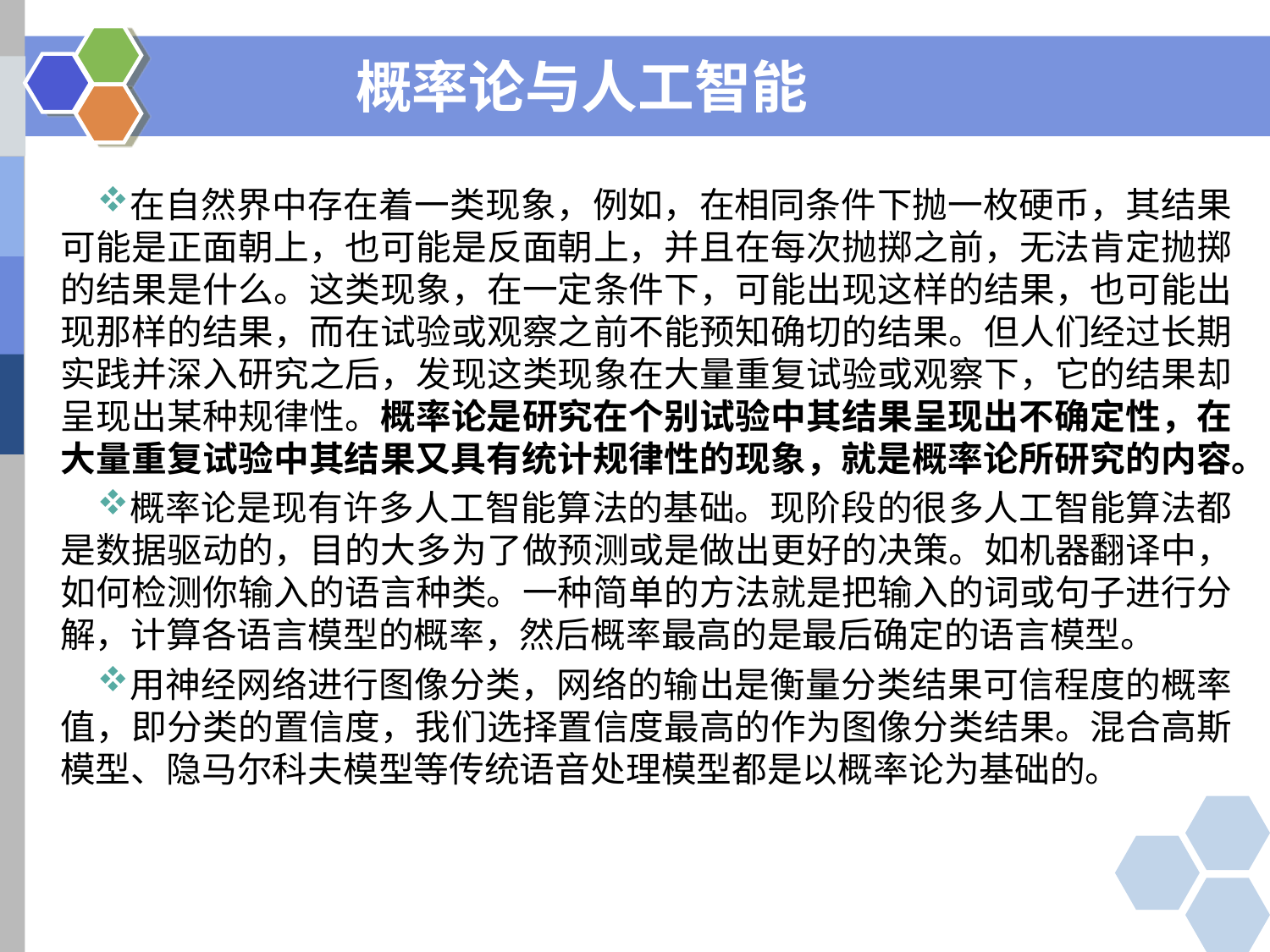

# 概率论与人工智能
在自然界中存在着一类现象，例如，在相同条件下抛一枚硬币，其结果可能是正面朝上，也可能是反面朝上，并且在每次抛掷之前，无法肯定抛掷的结果是什么。这类现象，在一定条件下，可能出现这样的结果，也可能出现那样的结果，而在试验或观察之前不能预知确切的结果。但人们经过长期实践并深入研究之后，发现这类现象在大量重复试验或观察下，它的结果却呈现出某种规律性。概率论是研究在个别试验中其结果呈现出不确定性，在大量重复试验中其结果又具有统计规律性的现象，就是概率论所研究的内容。
概率论是现有许多人工智能算法的基础。现阶段的很多人工智能算法都是数据驱动的，目的大多为了做预测或是做出更好的决策。如机器翻译中，如何检测你输入的语言种类。一种简单的方法就是把输入的词或句子进行分解，计算各语言模型的概率，然后概率最高的是最后确定的语言模型。
用神经网络进行图像分类，网络的输出是衡量分类结果可信程度的概率值，即分类的置信度，我们选择置信度最高的作为图像分类结果。混合高斯模型、隐马尔科夫模型等传统语音处理模型都是以概率论为基础的。